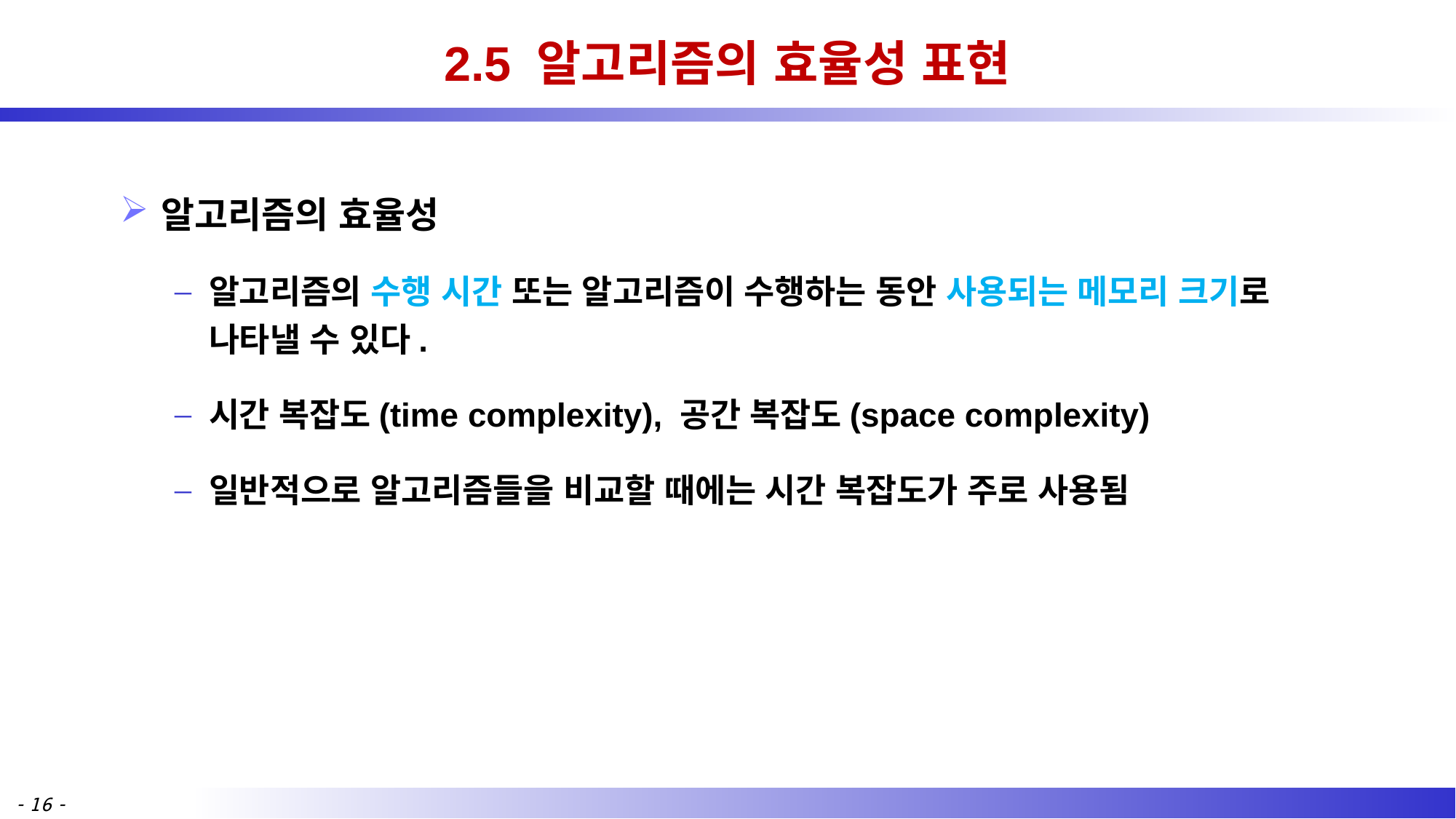

# 2.5 알고리즘의 효율성 표현
알고리즘의 효율성
알고리즘의 수행 시간 또는 알고리즘이 수행하는 동안 사용되는 메모리 크기로 나타낼 수 있다.
시간 복잡도(time complexity), 공간 복잡도(space complexity)
일반적으로 알고리즘들을 비교할 때에는 시간 복잡도가 주로 사용됨
- 16 -